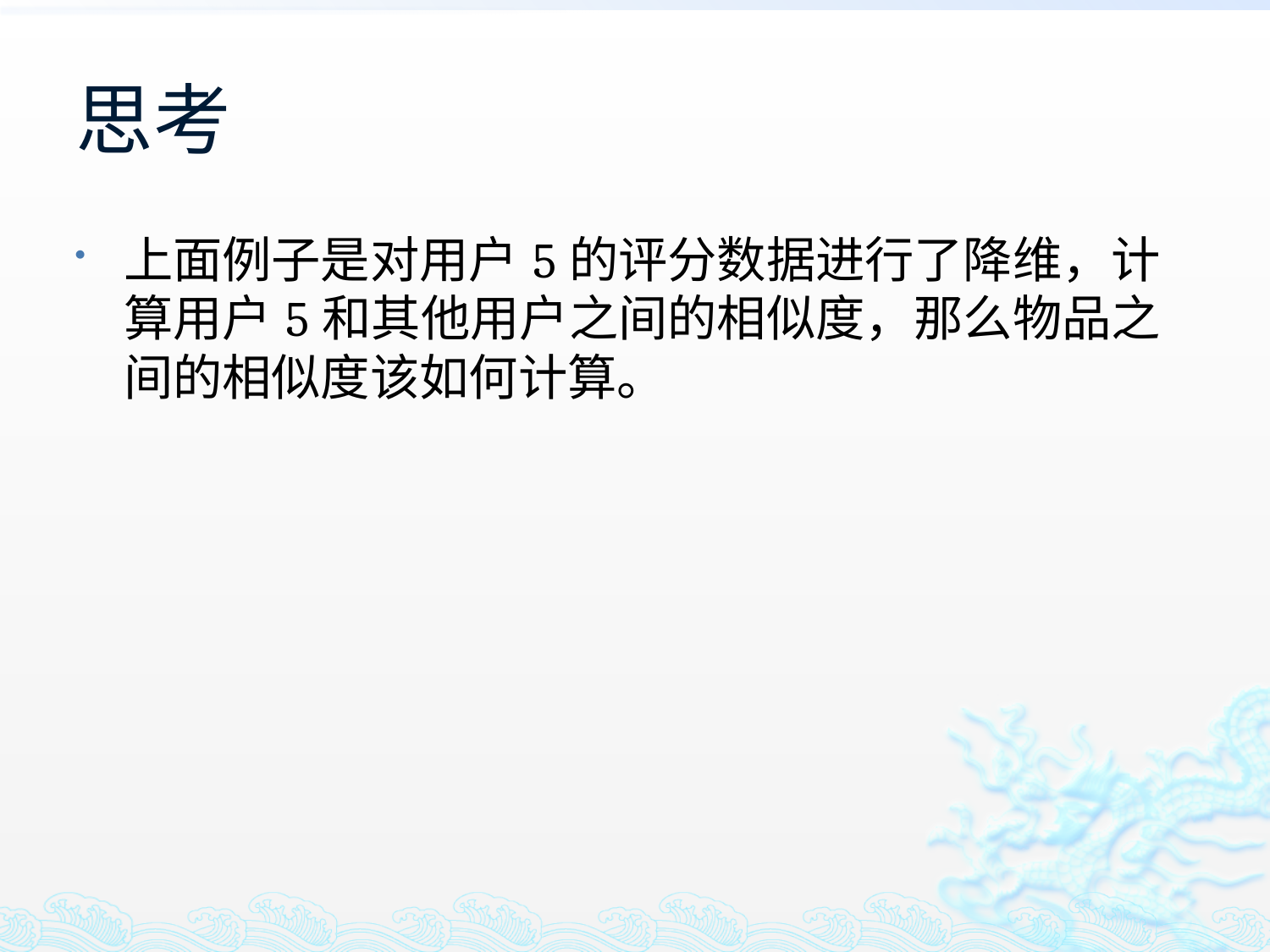

# 思考
上面例子是对用户5的评分数据进行了降维，计算用户5和其他用户之间的相似度，那么物品之间的相似度该如何计算。